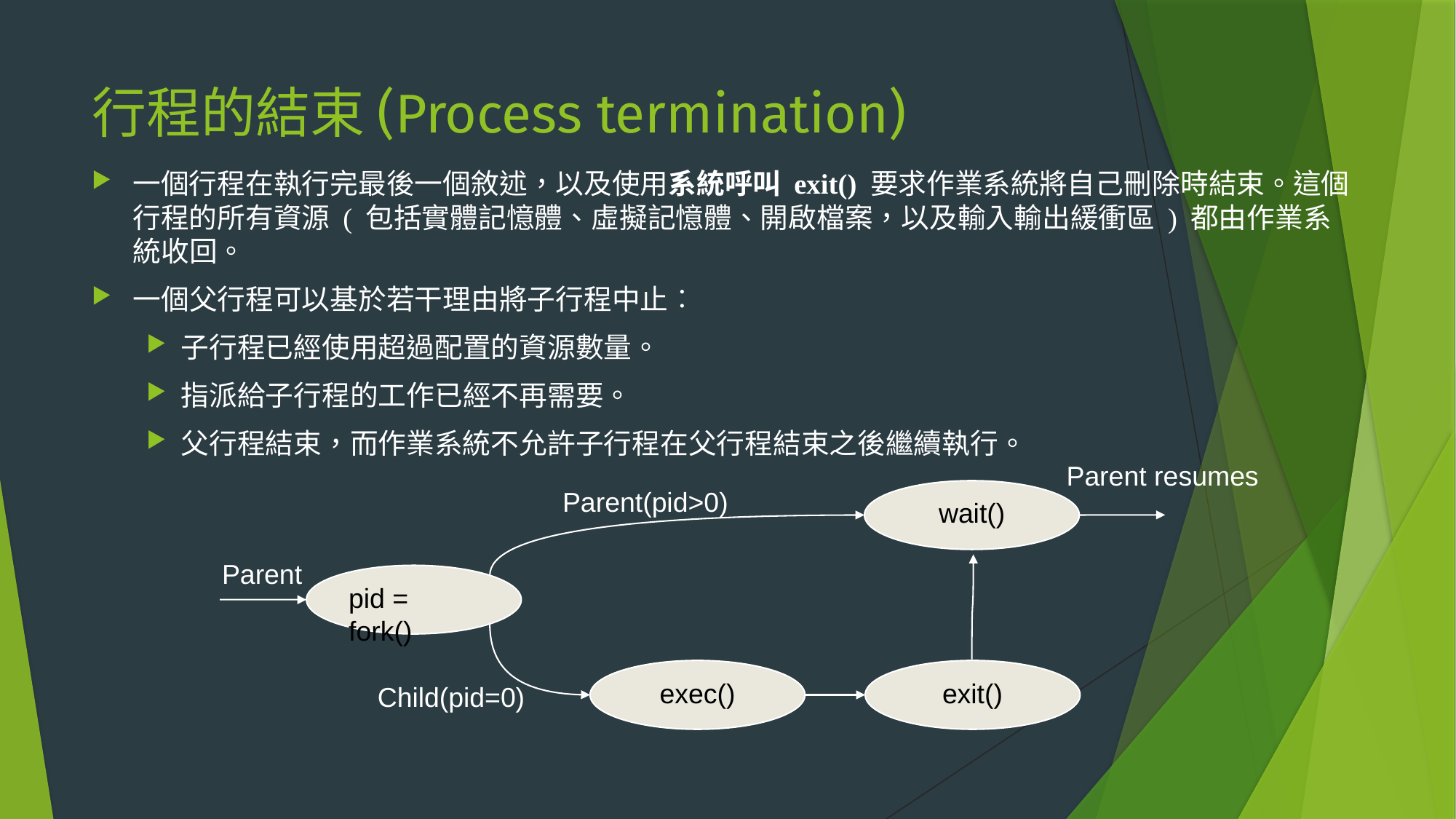

# 行程的結束(Process termination)
一個行程在執行完最後一個敘述，以及使用系統呼叫 exit() 要求作業系統將自己刪除時結束。這個行程的所有資源 ( 包括實體記憶體、虛擬記憶體、開啟檔案，以及輸入輸出緩衝區 ) 都由作業系統收回。
一個父行程可以基於若干理由將子行程中止︰
子行程已經使用超過配置的資源數量。
指派給子行程的工作已經不再需要。
父行程結束，而作業系統不允許子行程在父行程結束之後繼續執行。

Parent resumes
Parent(pid>0)
wait()
Parent
pid = fork()
exec()
exit()
Child(pid=0)